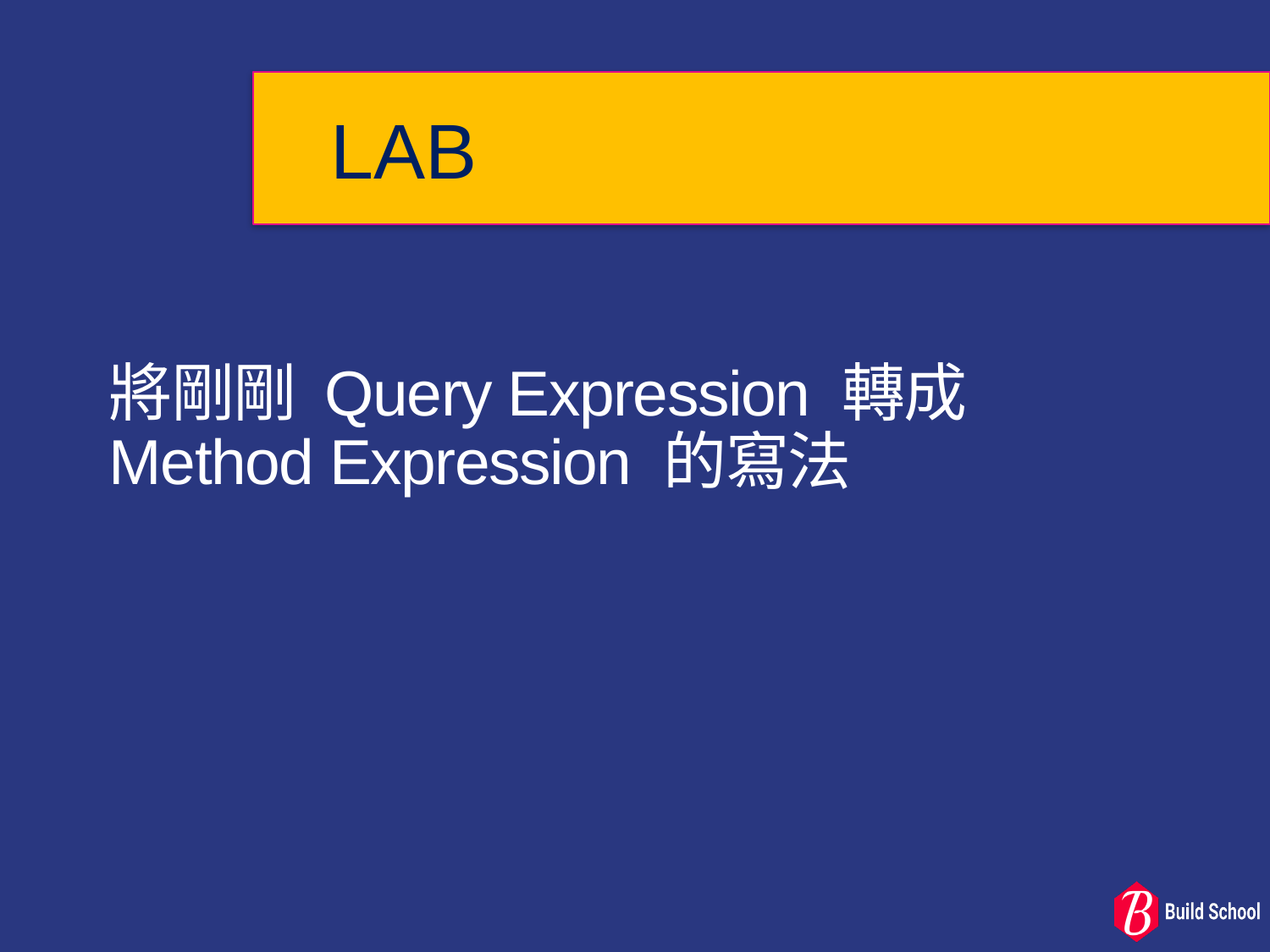

# 將剛剛 Query Expression 轉成 Method Expression 的寫法